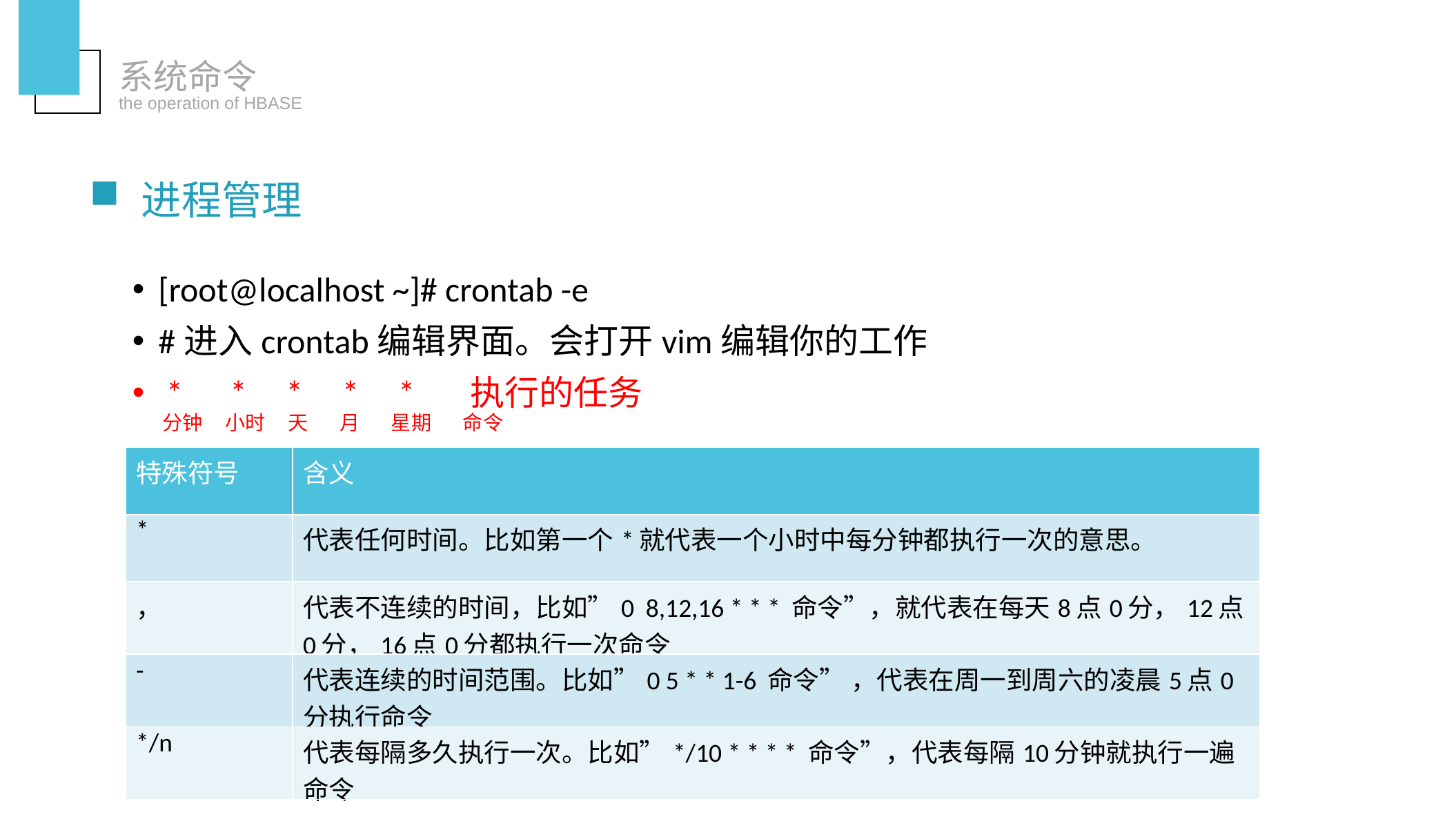

系统命令
the operation of HBASE

进程管理

[root@localhost ~]# crontab -e
#进入crontab编辑界面。会打开vim编辑你的工作
 *      *     *     *     *      执行的任务
 分钟     小时     天       月       星期       命令
| 特殊符号 | 含义 |
| --- | --- |
| \* | 代表任何时间。比如第一个\*就代表一个小时中每分钟都执行一次的意思。 |
| ， | 代表不连续的时间，比如”0 8,12,16 \* \* \* 命令”，就代表在每天8点0分，12点0分，16点0分都执行一次命令 |
| - | 代表连续的时间范围。比如”0 5 \* \* 1-6 命令” ，代表在周一到周六的凌晨5点0分执行命令 |
| \*/n | 代表每隔多久执行一次。比如”\*/10 \* \* \* \* 命令”，代表每隔10分钟就执行一遍命令 |